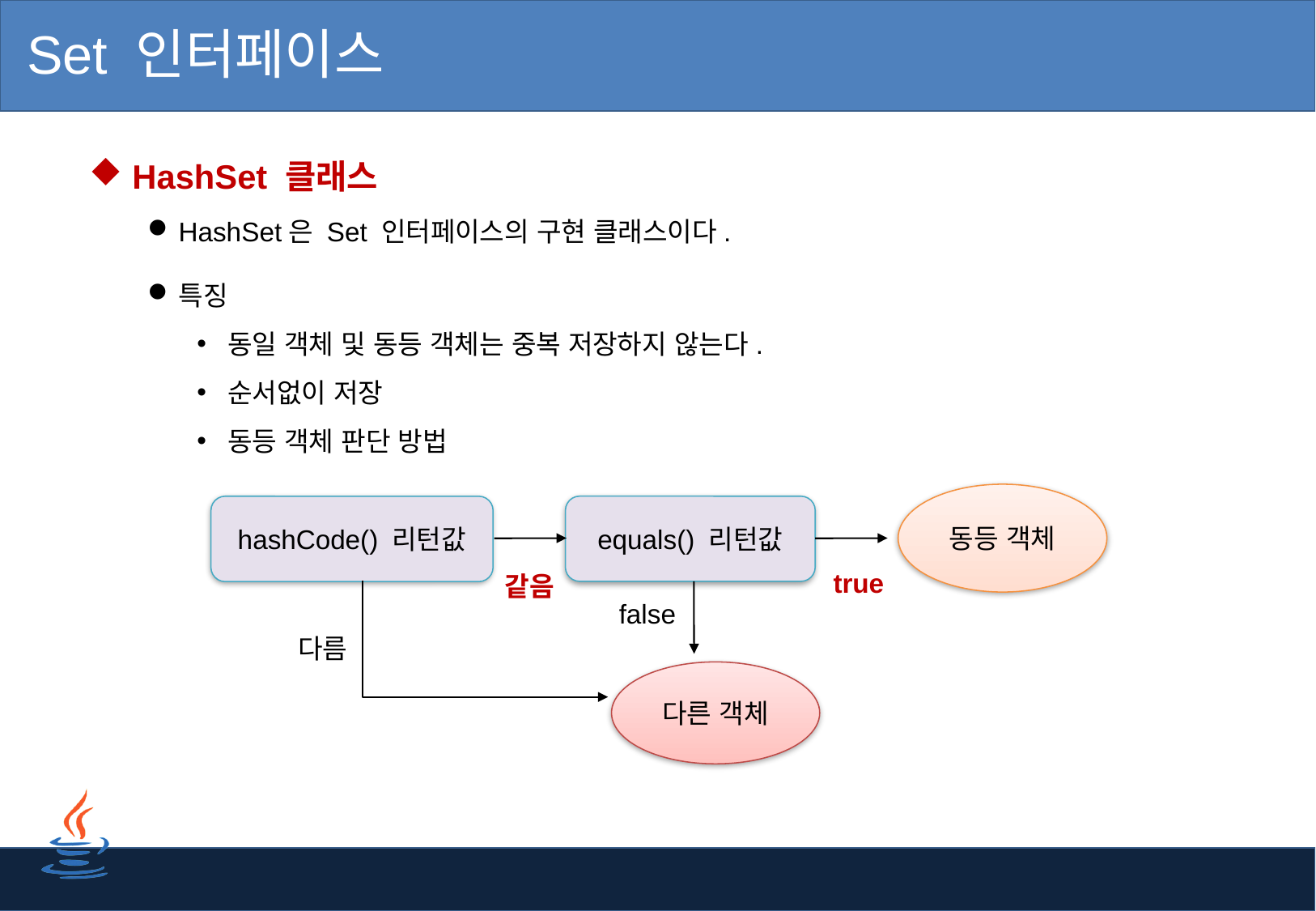

Set 인터페이스
 HashSet 클래스
HashSet은 Set 인터페이스의 구현 클래스이다.
특징
동일 객체 및 동등 객체는 중복 저장하지 않는다.
순서없이 저장
동등 객체 판단 방법

동등 객체

hashCode() 리턴값

equals() 리턴값

true
같음

false
다름

다른 객체